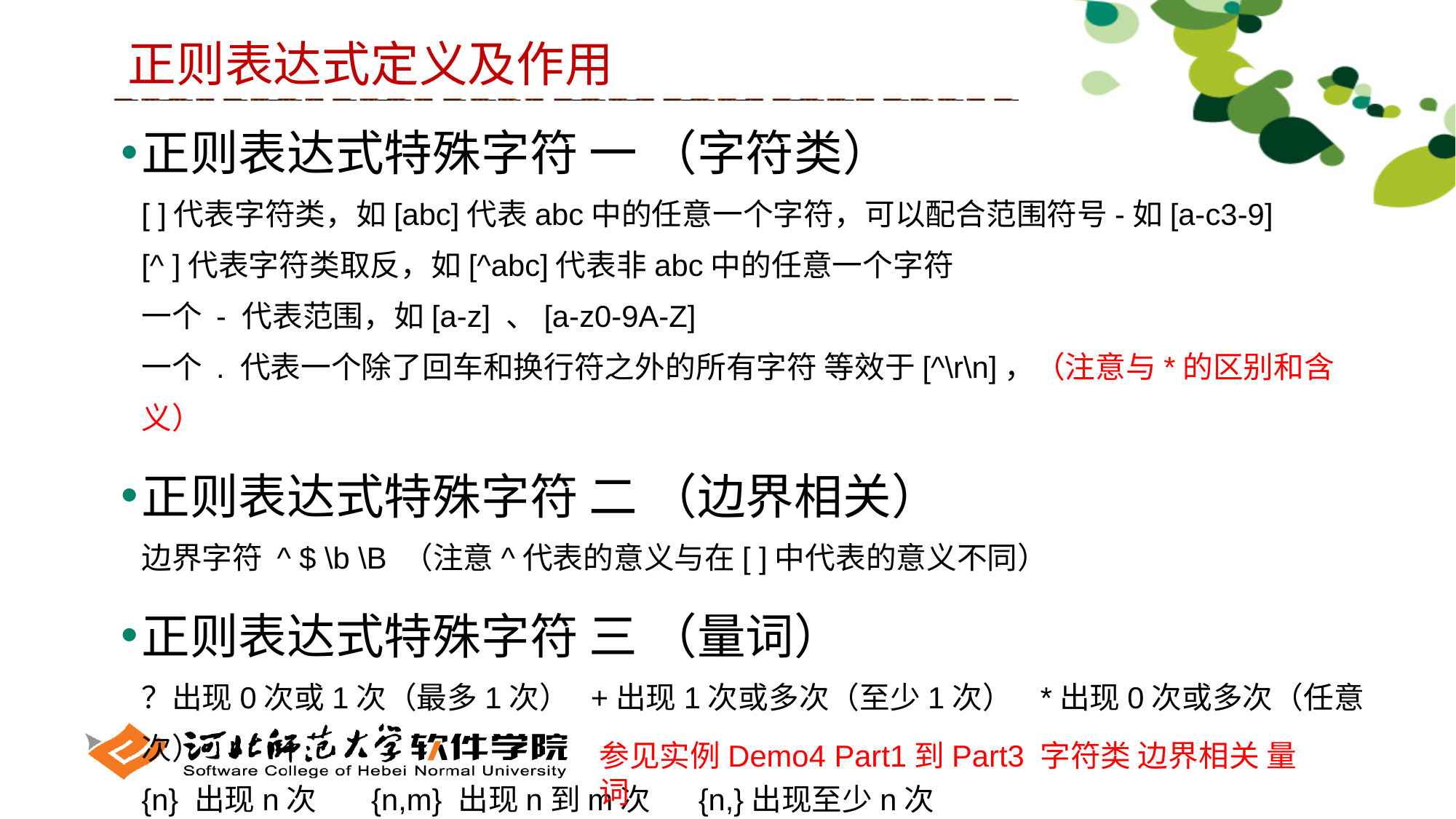

正则表达式定义及作用
正则表达式特殊字符 一 （字符类）
[ ]代表字符类，如[abc]代表abc中的任意一个字符，可以配合范围符号-如[a-c3-9]
[^ ]代表字符类取反，如[^abc]代表非abc中的任意一个字符
一个 - 代表范围，如[a-z] 、[a-z0-9A-Z]
一个 . 代表一个除了回车和换行符之外的所有字符 等效于[^\r\n]，（注意与*的区别和含义）
正则表达式特殊字符 二 （边界相关）
边界字符 ^ $ \b \B （注意^代表的意义与在[ ]中代表的意义不同）
正则表达式特殊字符 三 （量词）
？出现0次或1次（最多1次）  +出现1次或多次（至少1次）   *出现0次或多次（任意次）
{n} 出现n次       {n,m} 出现n到m次      {n,}出现至少n次

参见实例Demo4 Part1到Part3 字符类 边界相关 量词